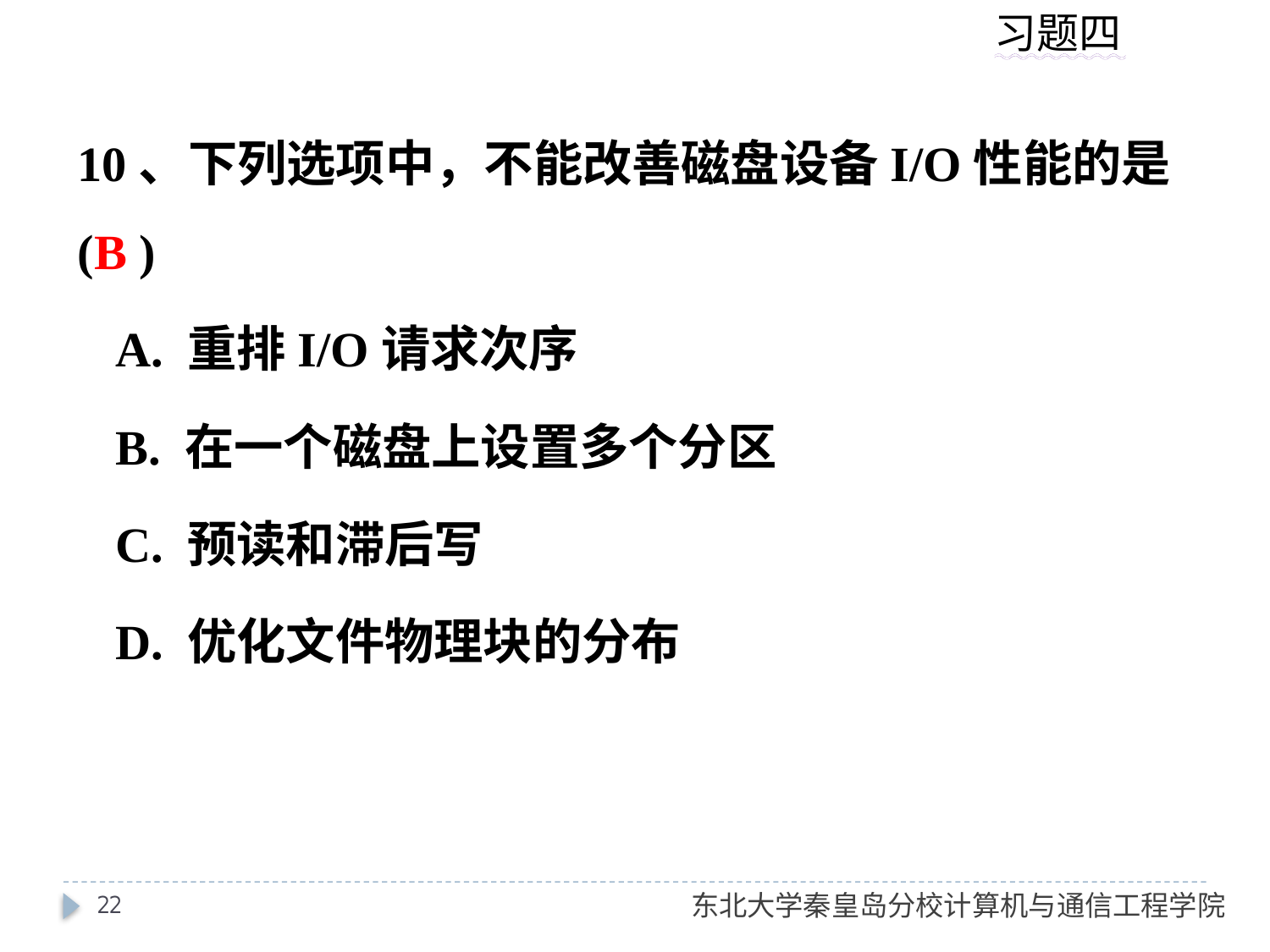

10、下列选项中，不能改善磁盘设备I/O性能的是(B )
A. 重排I/O请求次序
B. 在一个磁盘上设置多个分区
C. 预读和滞后写
D. 优化文件物理块的分布
22